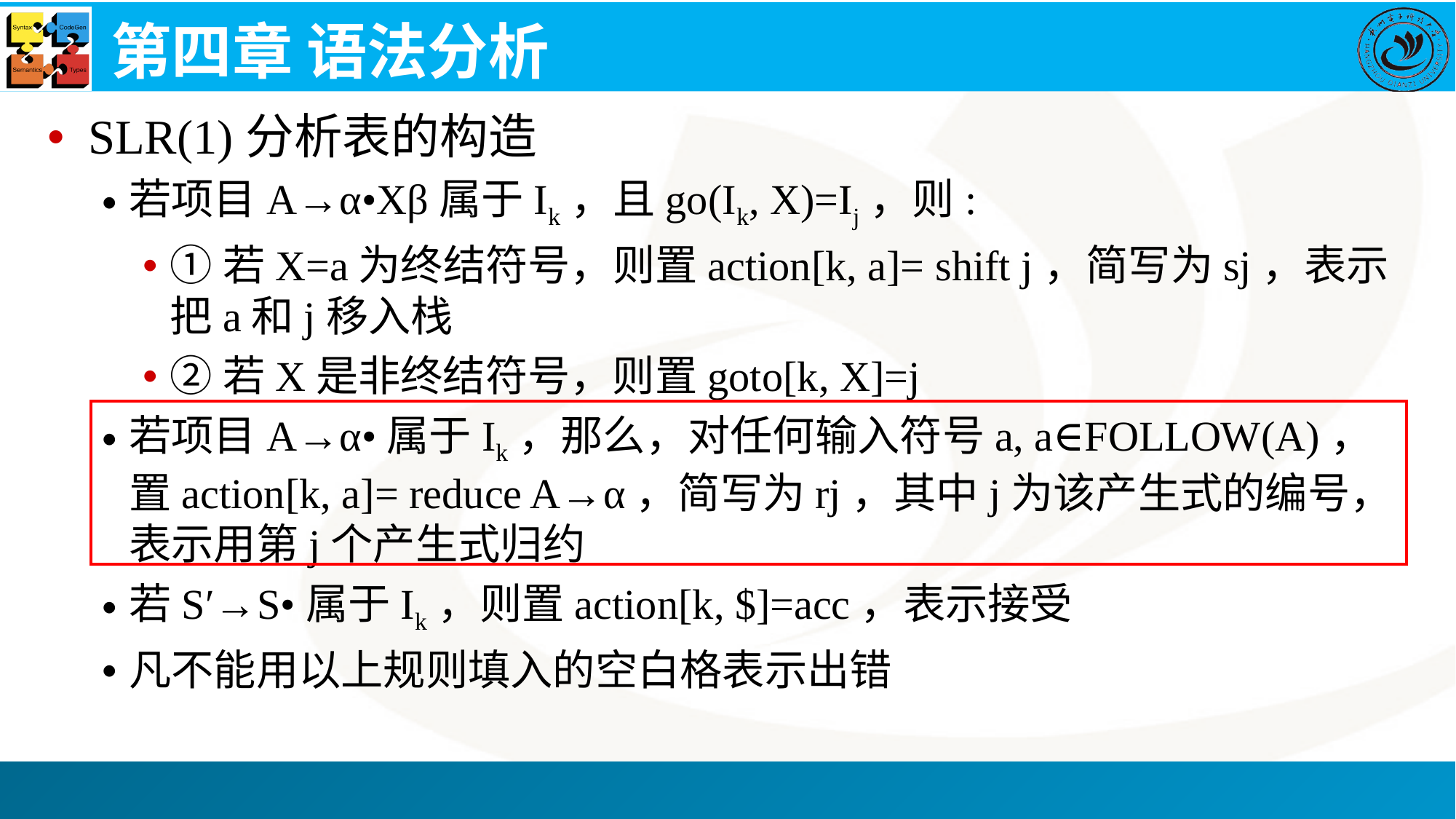

# 第四章 语法分析
SLR(1)分析表的构造
若项目A→α•Xβ属于Ik，且go(Ik, X)=Ij，则:
①若X=a为终结符号，则置action[k, a]= shift j，简写为sj，表示把a和j移入栈
②若X是非终结符号，则置goto[k, X]=j
若项目A→α•属于Ik，那么，对任何输入符号a, a∈FOLLOW(A)，置action[k, a]= reduce A→α，简写为rj，其中j为该产生式的编号，表示用第j个产生式归约
若S′→S•属于Ik，则置action[k, $]=acc，表示接受
凡不能用以上规则填入的空白格表示出错

29